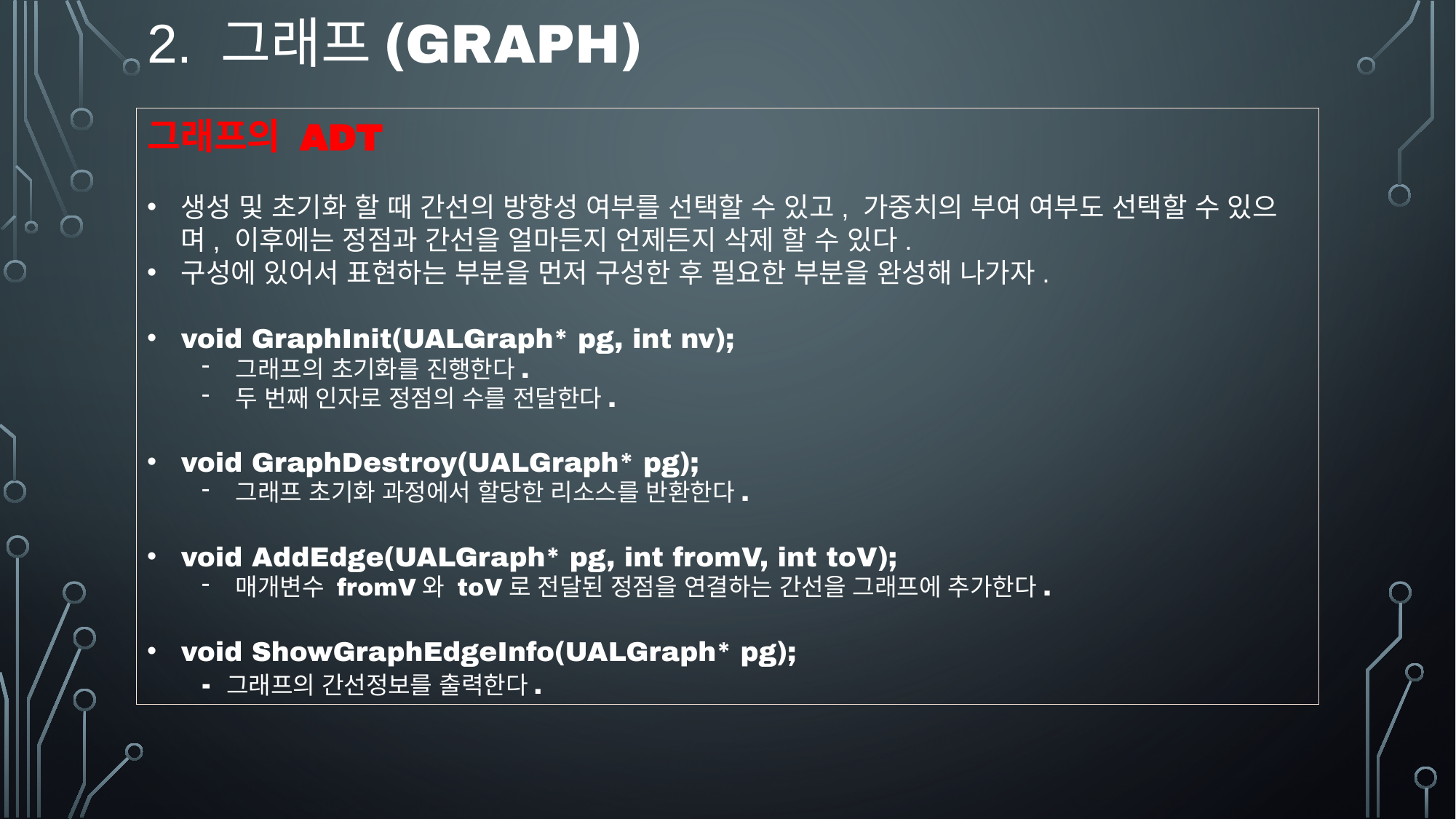

# 2. 그래프(Graph)
그래프의 ADT

생성 및 초기화 할 때 간선의 방향성 여부를 선택할 수 있고, 가중치의 부여 여부도 선택할 수 있으며, 이후에는 정점과 간선을 얼마든지 언제든지 삭제 할 수 있다.
구성에 있어서 표현하는 부분을 먼저 구성한 후 필요한 부분을 완성해 나가자.

void GraphInit(UALGraph* pg, int nv);
그래프의 초기화를 진행한다.
두 번째 인자로 정점의 수를 전달한다.

void GraphDestroy(UALGraph* pg);
그래프 초기화 과정에서 할당한 리소스를 반환한다.

void AddEdge(UALGraph* pg, int fromV, int toV);
매개변수 fromV와 toV로 전달된 정점을 연결하는 간선을 그래프에 추가한다.

void ShowGraphEdgeInfo(UALGraph* pg);
- 그래프의 간선정보를 출력한다.